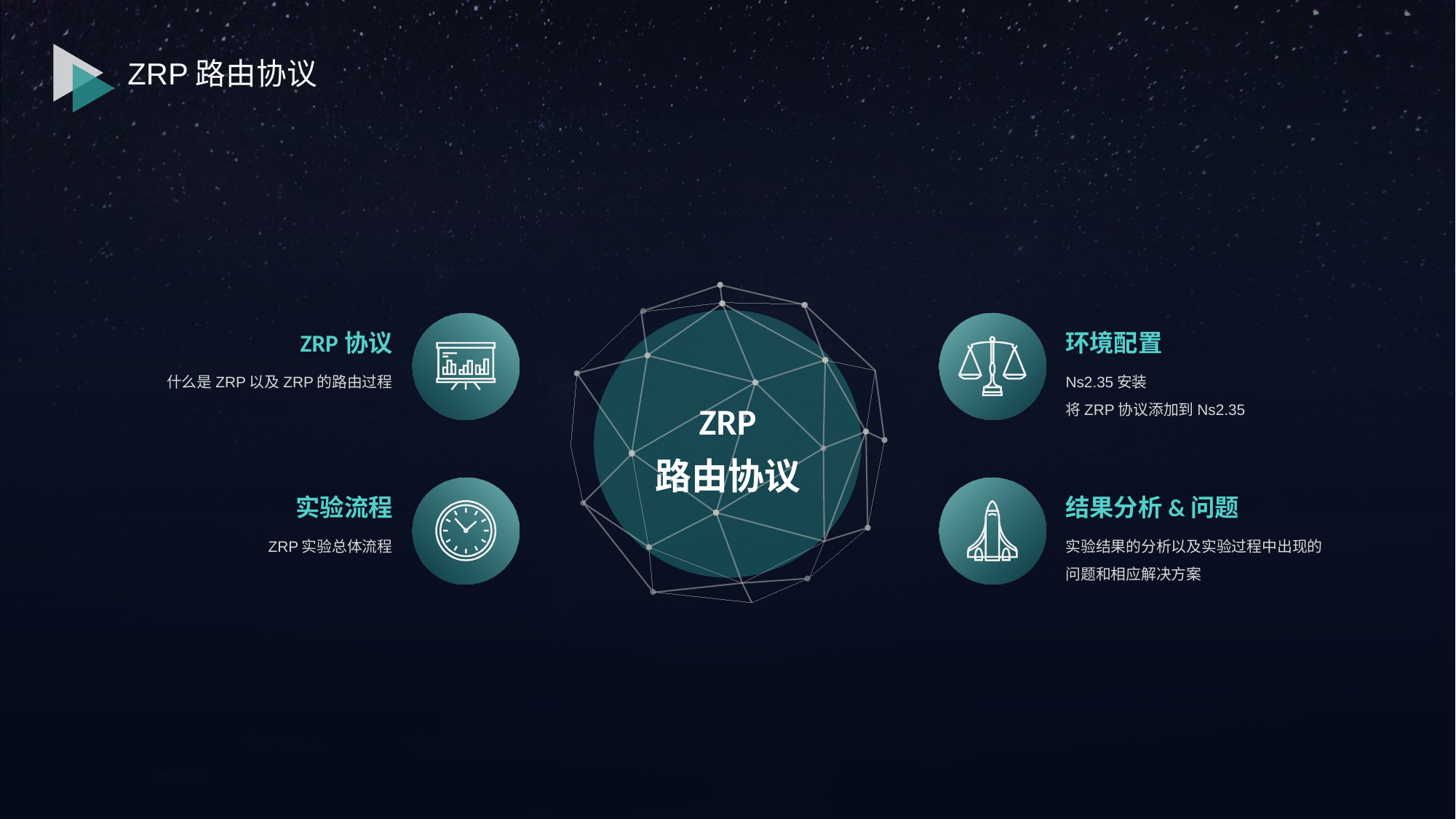

ZRP路由协议

ZRP
路由协议

ZRP协议
什么是ZRP以及ZRP的路由过程
环境配置
Ns2.35安装
将ZRP协议添加到Ns2.35

实验流程
ZRP实验总体流程
结果分析&问题
实验结果的分析以及实验过程中出现的问题和相应解决方案